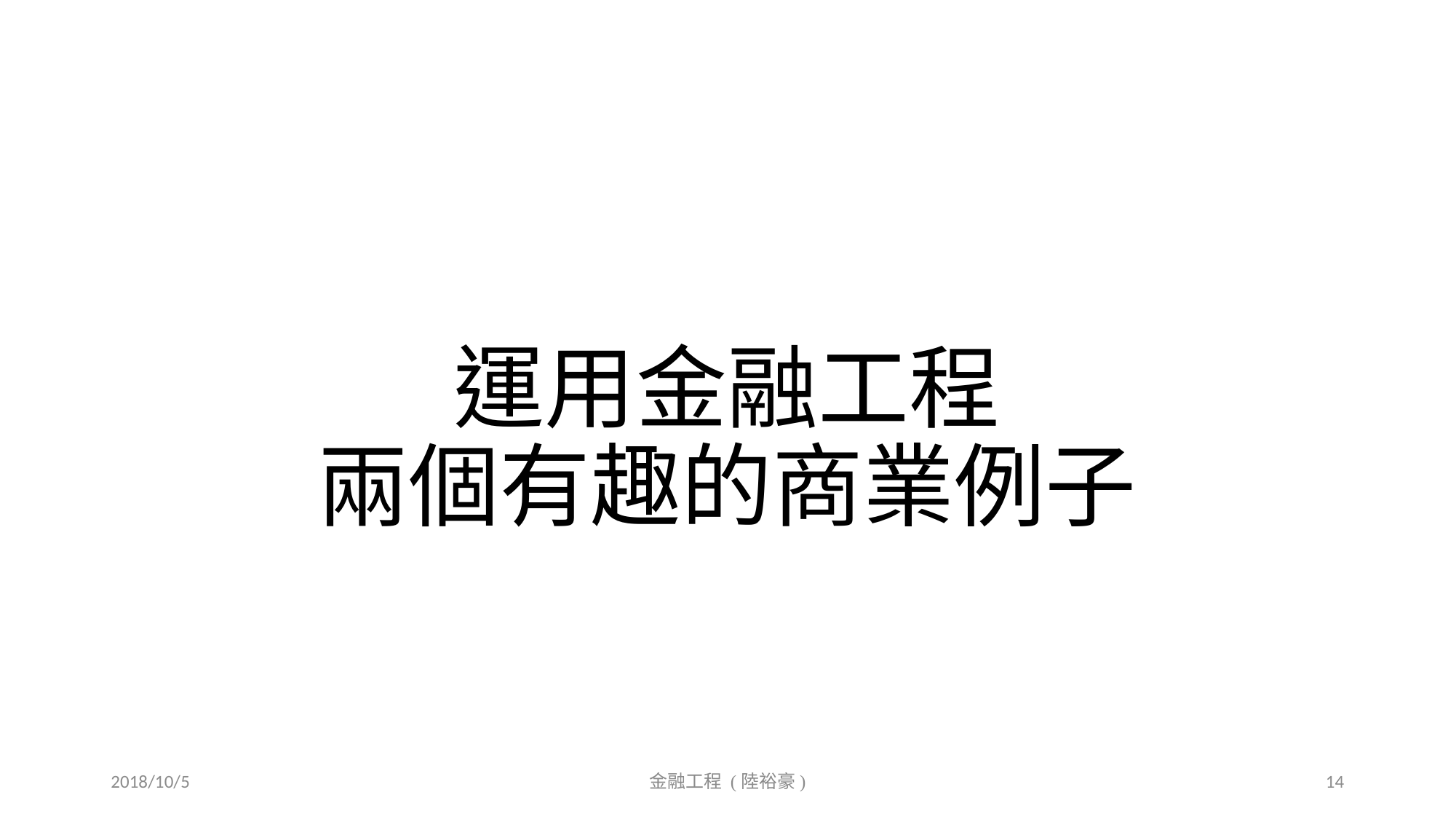

# 運用金融工程 兩個有趣的商業例子

2018/10/5
金融工程 (陸裕豪)
14